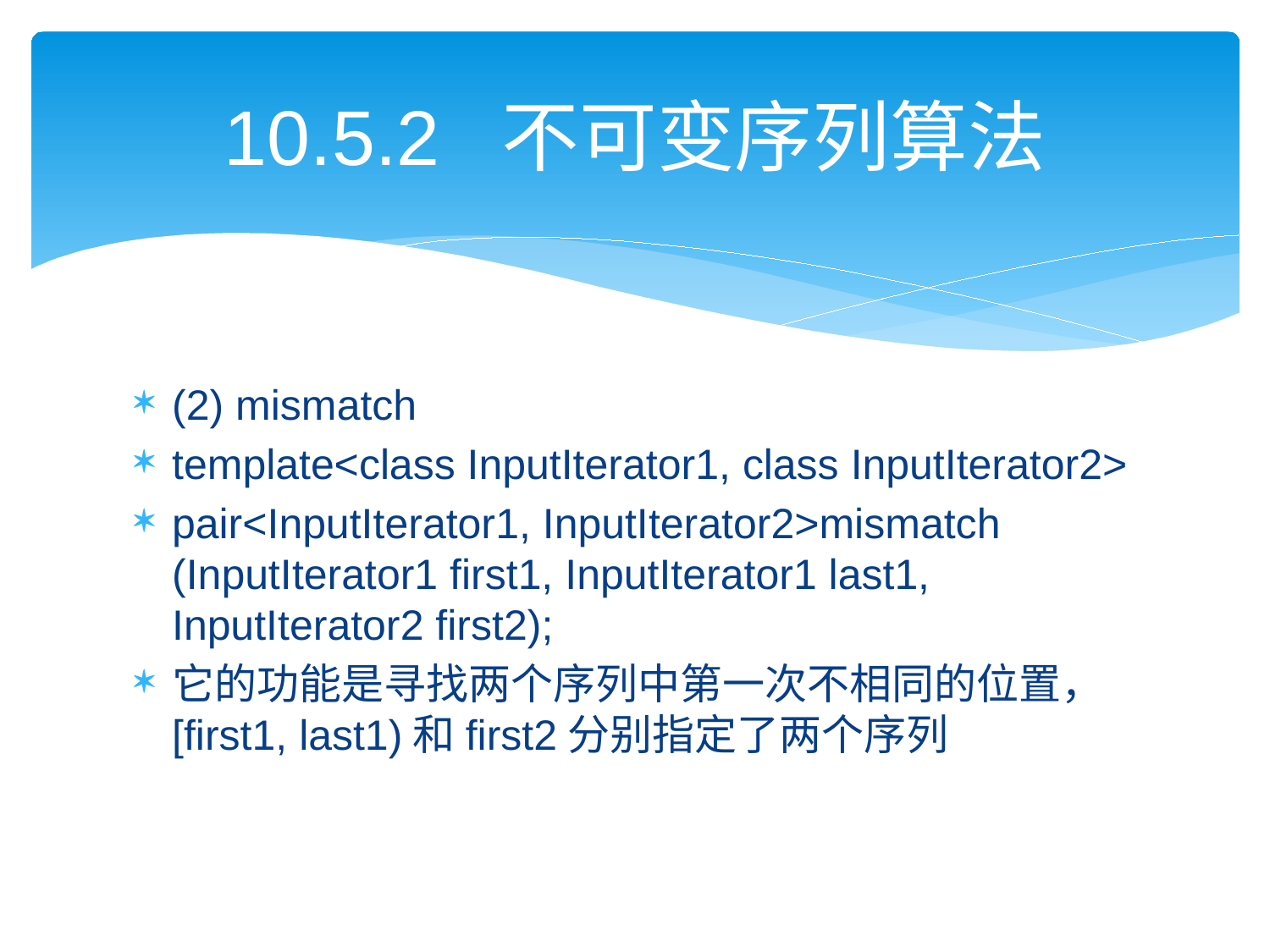

# 10.5.2  不可变序列算法
(2) mismatch
template<class InputIterator1, class InputIterator2>
pair<InputIterator1, InputIterator2>mismatch (InputIterator1 first1, InputIterator1 last1, InputIterator2 first2);
它的功能是寻找两个序列中第一次不相同的位置，[first1, last1)和first2分别指定了两个序列